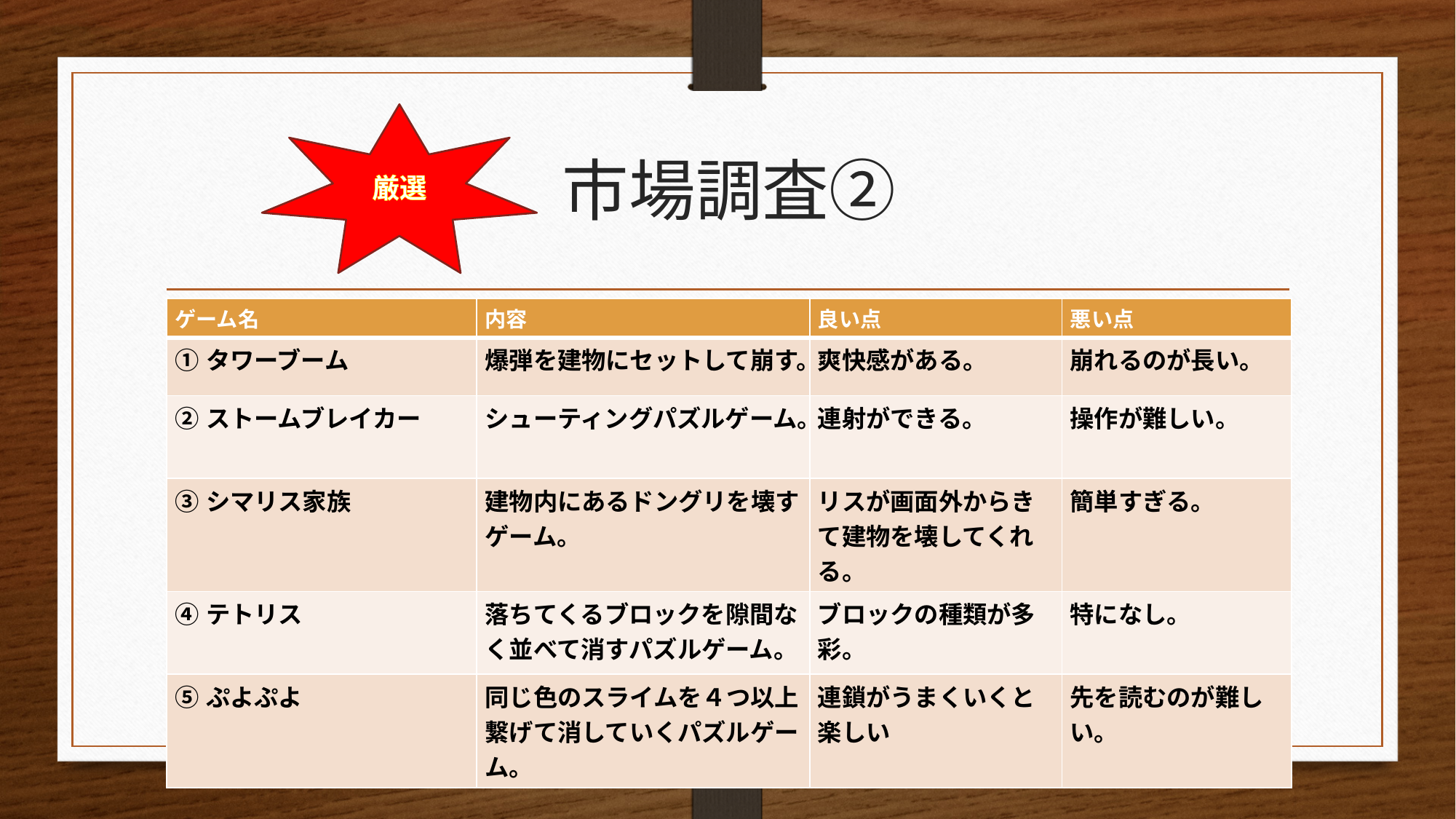

厳選
# 市場調査②
| ゲーム名 | 内容 | 良い点 | 悪い点 |
| --- | --- | --- | --- |
| ①タワーブーム | 爆弾を建物にセットして崩す。 | 爽快感がある。 | 崩れるのが長い。 |
| ②ストームブレイカー | シューティングパズルゲーム。 | 連射ができる。 | 操作が難しい。 |
| ③シマリス家族 | 建物内にあるドングリを壊すゲーム。 | リスが画面外からきて建物を壊してくれる。 | 簡単すぎる。 |
| ④テトリス | 落ちてくるブロックを隙間なく並べて消すパズルゲーム。 | ブロックの種類が多彩。 | 特になし。 |
| ⑤ぷよぷよ | 同じ色のスライムを４つ以上繋げて消していくパズルゲーム。 | 連鎖がうまくいくと楽しい | 先を読むのが難しい。 |